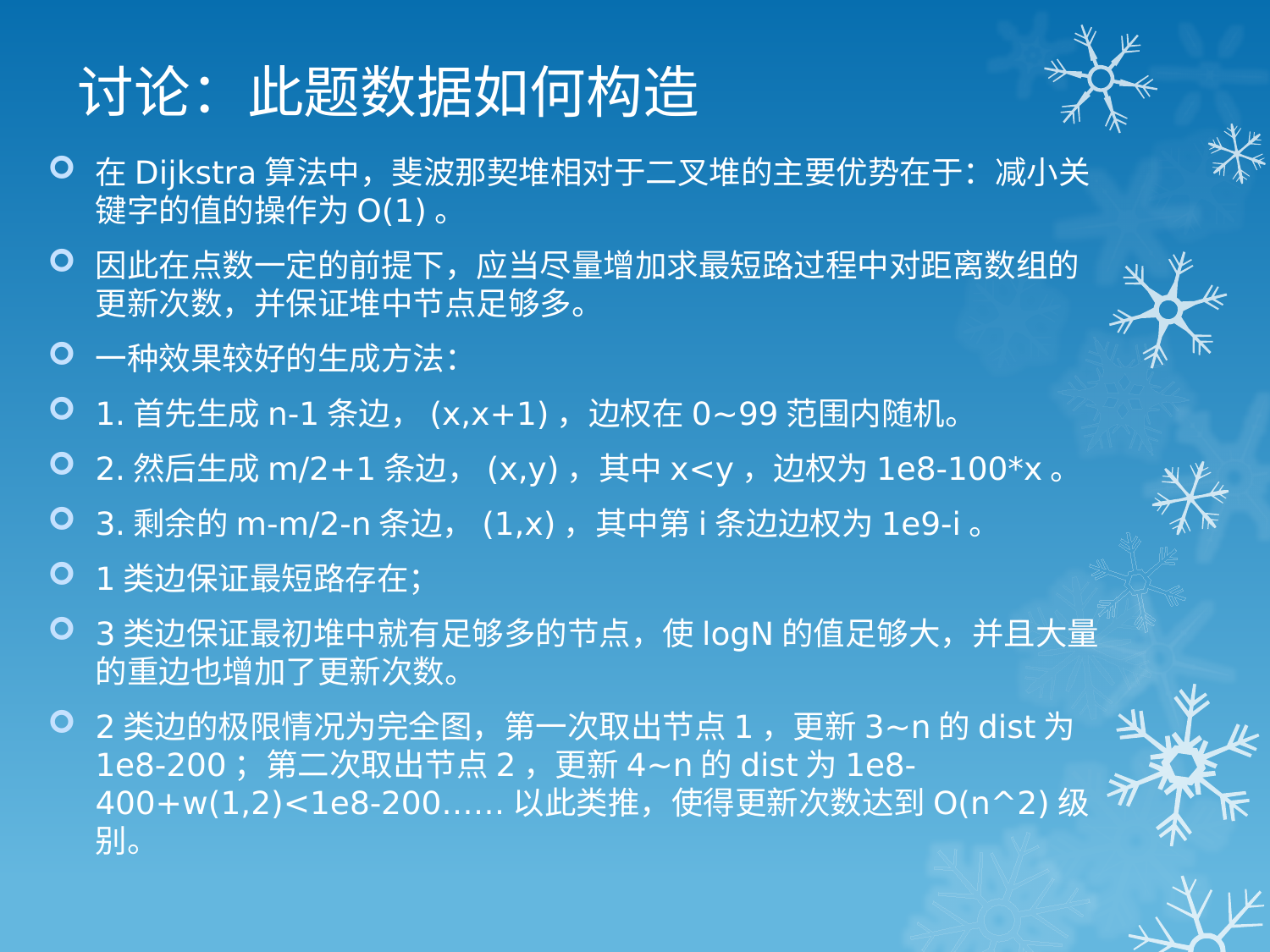

# 讨论：此题数据如何构造
在Dijkstra算法中，斐波那契堆相对于二叉堆的主要优势在于：减小关键字的值的操作为O(1)。
因此在点数一定的前提下，应当尽量增加求最短路过程中对距离数组的更新次数，并保证堆中节点足够多。
一种效果较好的生成方法：
1.首先生成n-1条边，(x,x+1)，边权在0~99范围内随机。
2.然后生成m/2+1条边，(x,y)，其中x<y，边权为1e8-100*x。
3.剩余的m-m/2-n条边，(1,x)，其中第i条边边权为1e9-i。
1类边保证最短路存在；
3类边保证最初堆中就有足够多的节点，使logN的值足够大，并且大量的重边也增加了更新次数。
2类边的极限情况为完全图，第一次取出节点1，更新3~n的dist为1e8-200；第二次取出节点2，更新4~n的dist为1e8-400+w(1,2)<1e8-200……以此类推，使得更新次数达到O(n^2)级别。